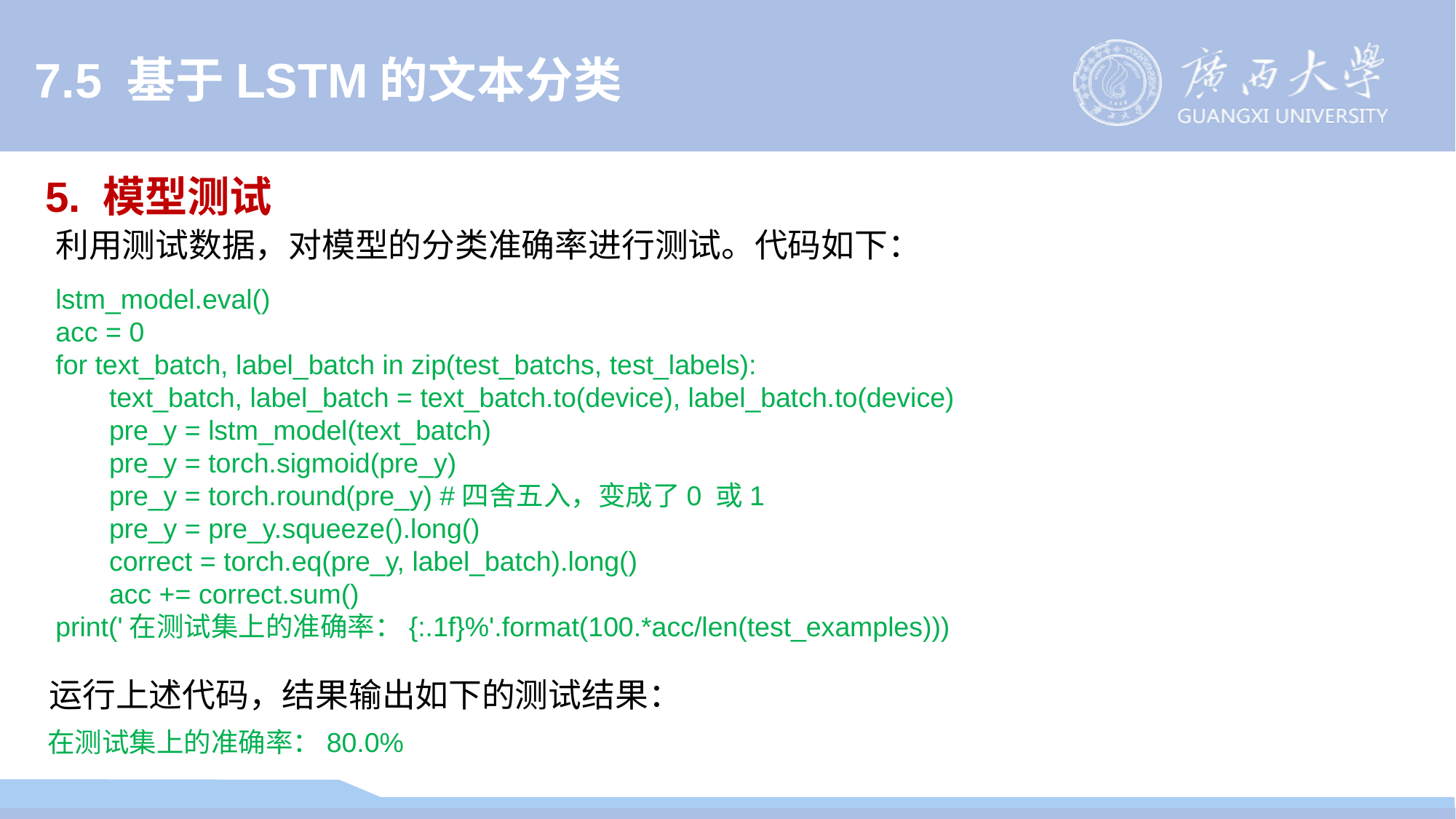

7.5 基于LSTM的文本分类
5. 模型测试
利用测试数据，对模型的分类准确率进行测试。代码如下：
lstm_model.eval()
acc = 0
for text_batch, label_batch in zip(test_batchs, test_labels):
       text_batch, label_batch = text_batch.to(device), label_batch.to(device)
       pre_y = lstm_model(text_batch)
       pre_y = torch.sigmoid(pre_y)
       pre_y = torch.round(pre_y) #四舍五入，变成了0 或1
       pre_y = pre_y.squeeze().long()
       correct = torch.eq(pre_y, label_batch).long()
       acc += correct.sum()
print('在测试集上的准确率：{:.1f}%'.format(100.*acc/len(test_examples)))
运行上述代码，结果输出如下的测试结果：
在测试集上的准确率：80.0%